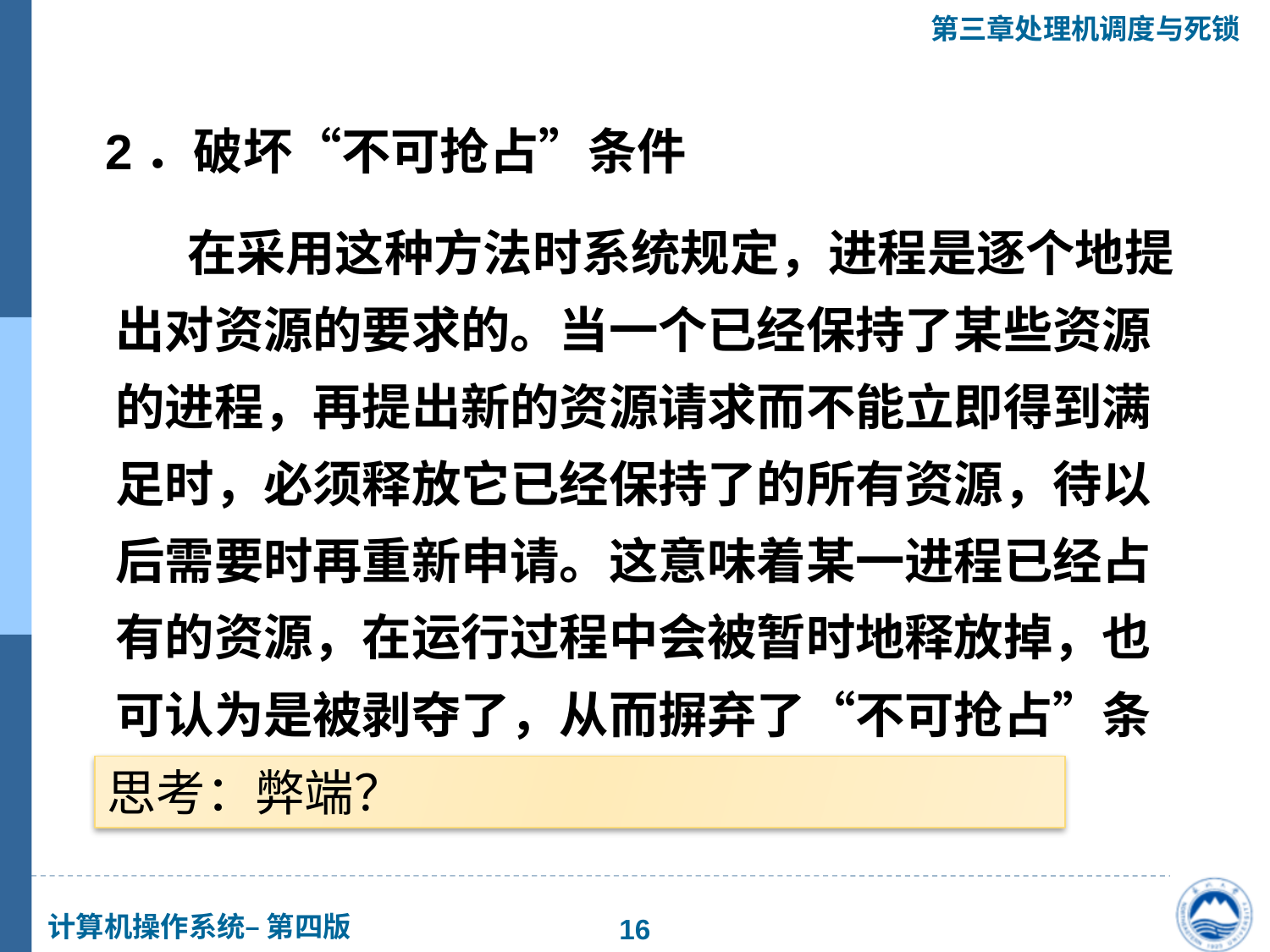

2．破坏“不可抢占”条件
　　 在采用这种方法时系统规定，进程是逐个地提出对资源的要求的。当一个已经保持了某些资源的进程，再提出新的资源请求而不能立即得到满足时，必须释放它已经保持了的所有资源，待以后需要时再重新申请。这意味着某一进程已经占有的资源，在运行过程中会被暂时地释放掉，也可认为是被剥夺了，从而摒弃了“不可抢占”条件。

思考：弊端？